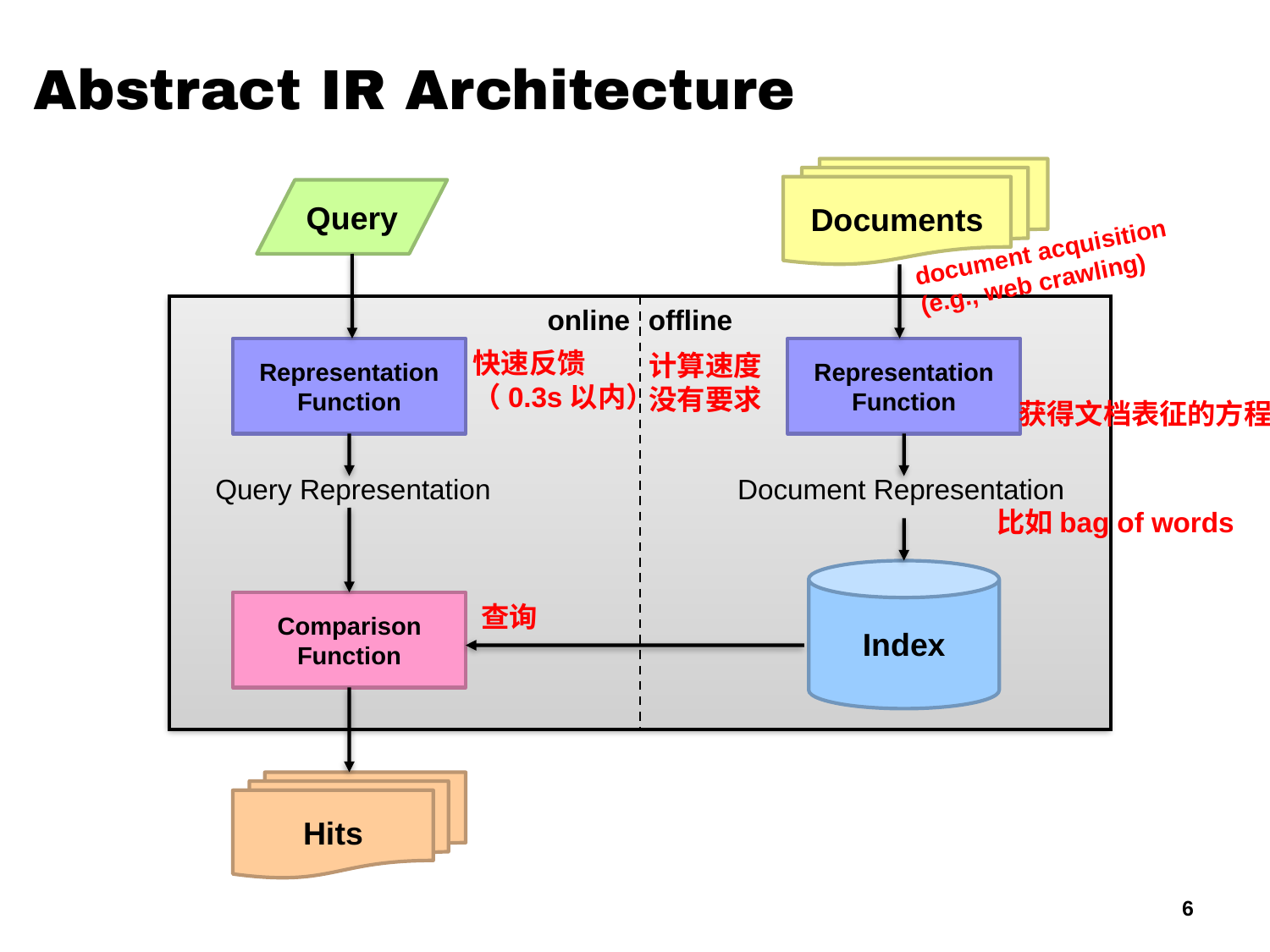

# Abstract IR Architecture
Documents
Query
document acquisition
(e.g., web crawling)

online
offline
Representation
Function
Representation
Function
快速反馈
（0.3s以内）
计算速度没有要求
获得文档表征的方程

Query Representation
Document Representation
比如bag of words

Index
Comparison
Function
查询

Hits
6